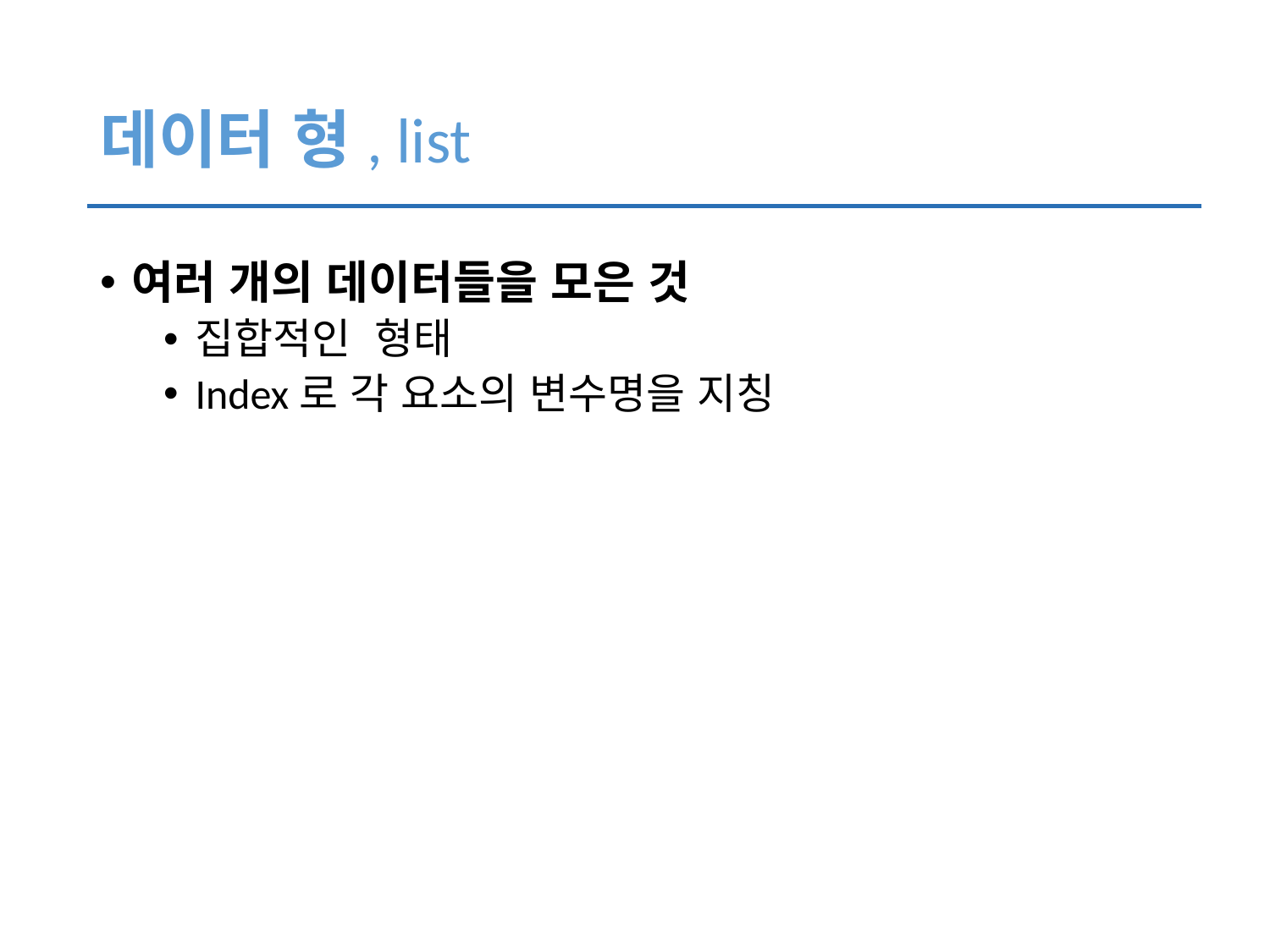

# 데이터 형, list
여러 개의 데이터들을 모은 것
집합적인  형태
Index로 각 요소의 변수명을 지칭